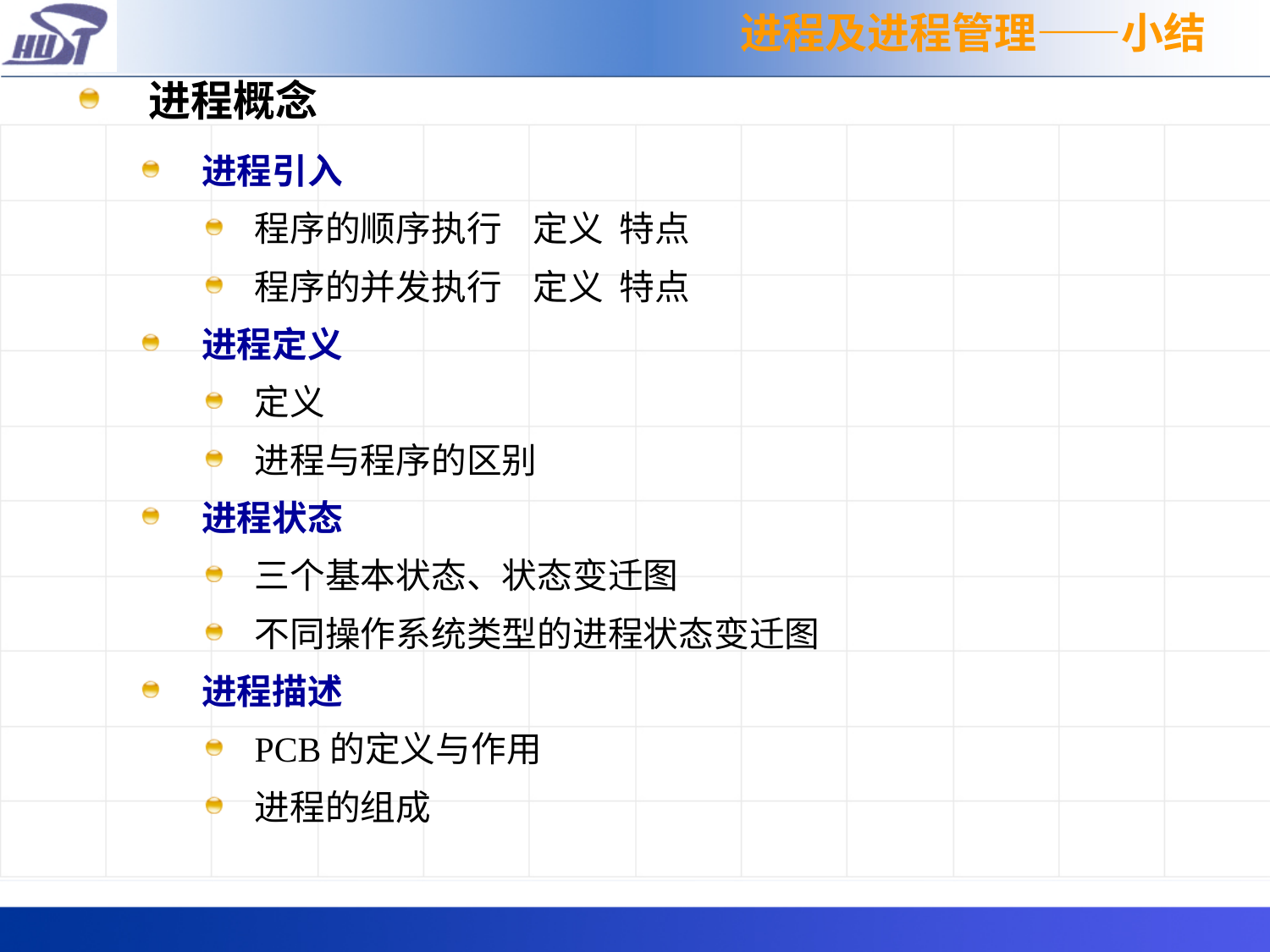

进程及进程管理——小结
进程概念
进程引入
程序的顺序执行    定义  特点
程序的并发执行    定义  特点
进程定义
定义
进程与程序的区别
进程状态
三个基本状态、状态变迁图
不同操作系统类型的进程状态变迁图
进程描述
PCB的定义与作用
进程的组成